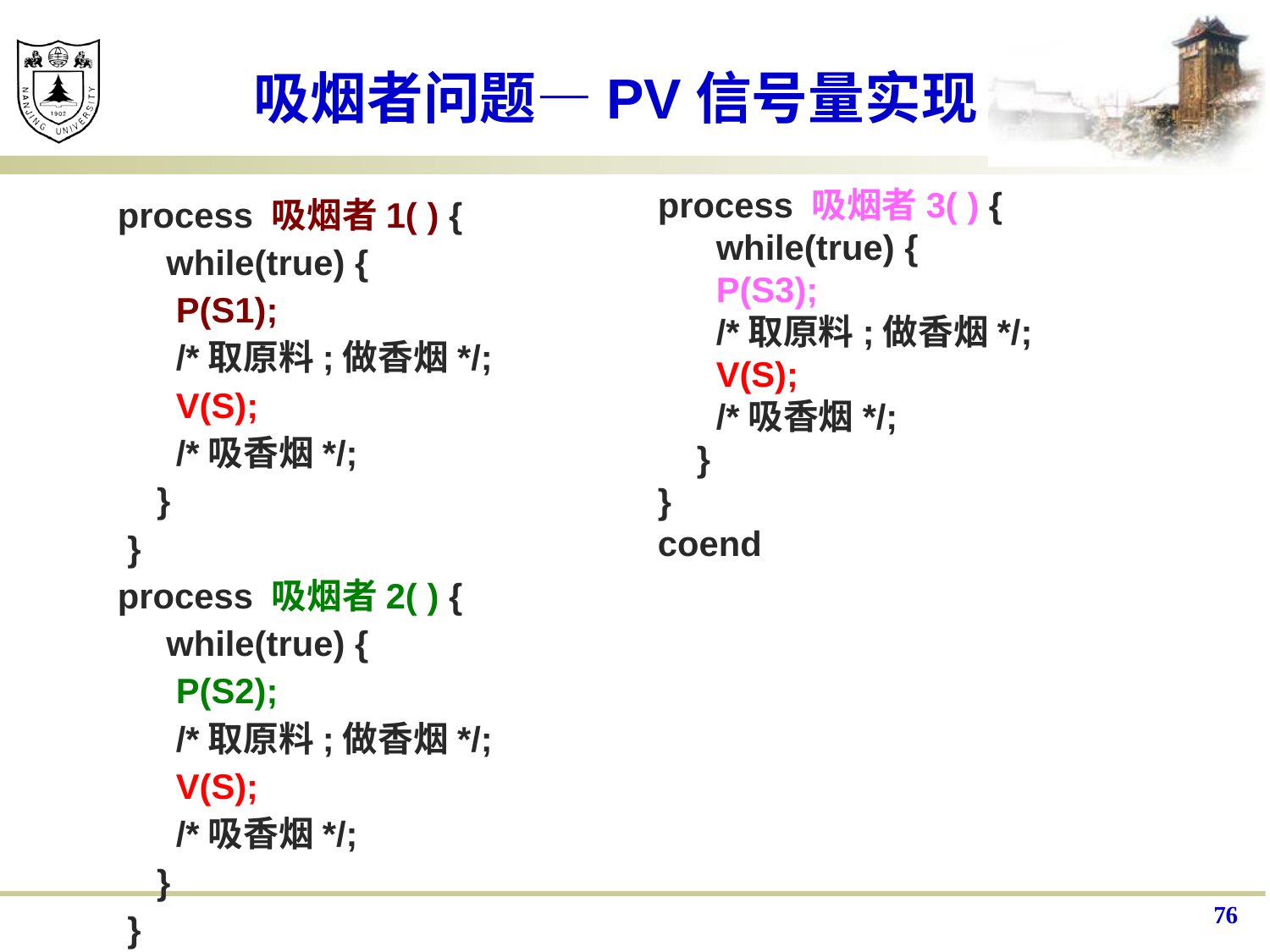

# 吸烟者问题—PV信号量实现
process 吸烟者3( ) {
      while(true) {
      P(S3);
      /*取原料;做香烟*/;
      V(S);
      /*吸香烟*/;
    }
}
coend

process 吸烟者1( ) {
     while(true) {
      P(S1);
      /*取原料;做香烟*/;
      V(S);
      /*吸香烟*/;
    }
 }
process 吸烟者2( ) {
     while(true) {
      P(S2);
      /*取原料;做香烟*/;
      V(S);
      /*吸香烟*/;
    }
 }

76